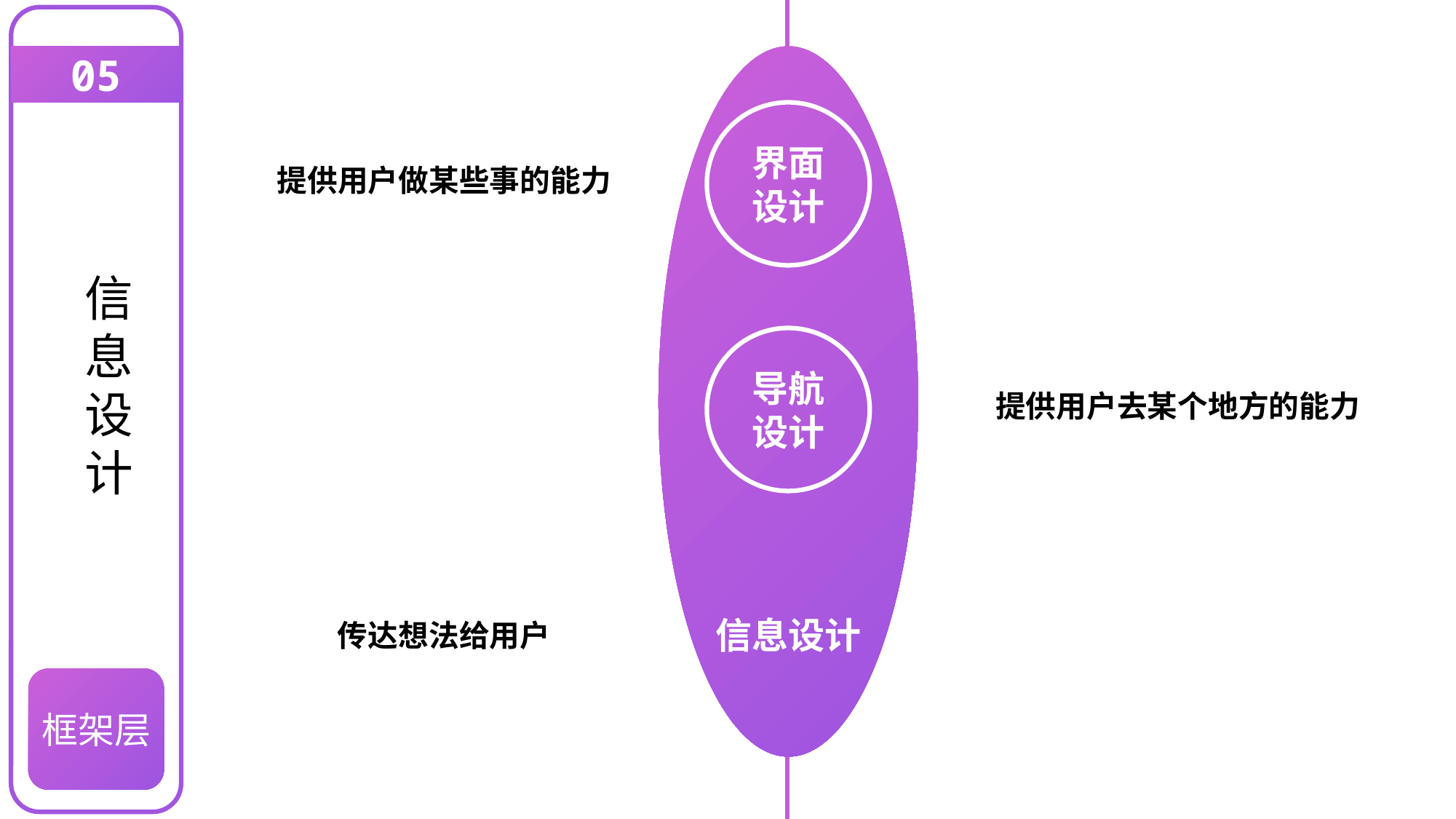

05

界面设计
提供用户做某些事的能力
信息设计
导航设计
提供用户去某个地方的能力
信息设计
传达想法给用户

框架层